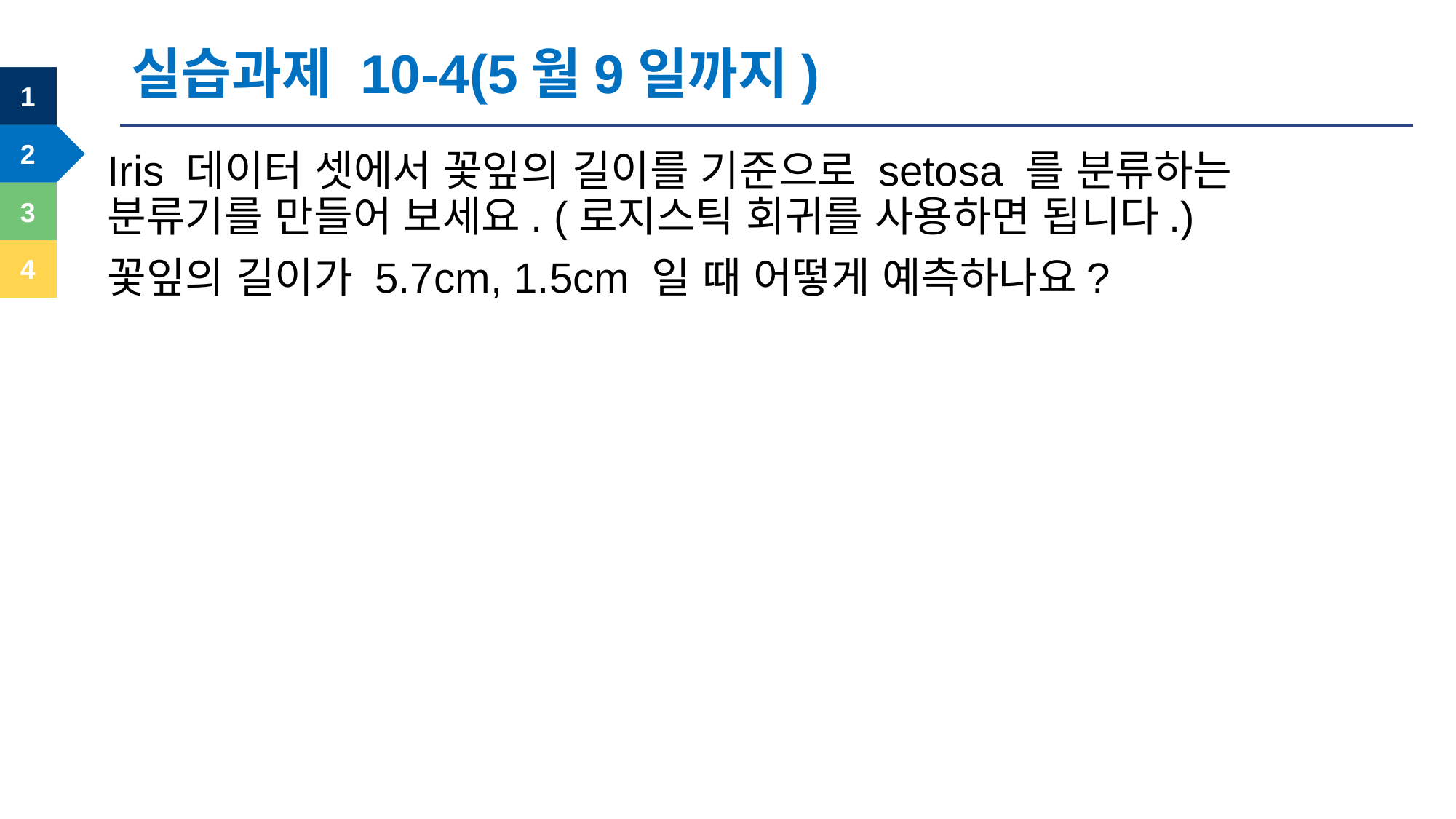

실습과제 10-4(5월9일까지)
Iris 데이터 셋에서 꽃잎의 길이를 기준으로 setosa 를 분류하는 분류기를 만들어 보세요. (로지스틱 회귀를 사용하면 됩니다.)
꽃잎의 길이가 5.7cm, 1.5cm 일 때 어떻게 예측하나요?